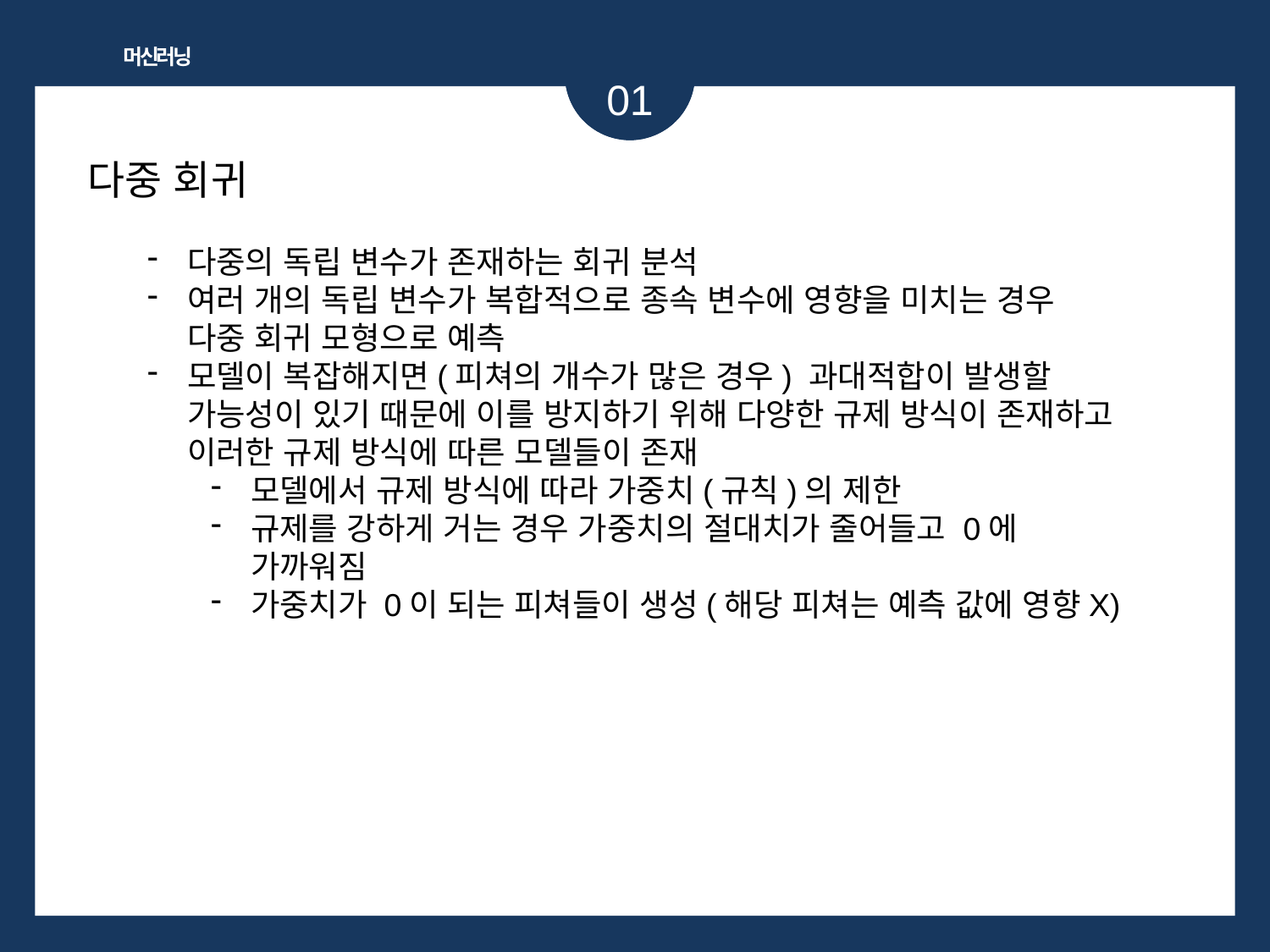

머신러닝
01
다중 회귀
다중의 독립 변수가 존재하는 회귀 분석
여러 개의 독립 변수가 복합적으로 종속 변수에 영향을 미치는 경우 다중 회귀 모형으로 예측
모델이 복잡해지면(피쳐의 개수가 많은 경우) 과대적합이 발생할 가능성이 있기 때문에 이를 방지하기 위해 다양한 규제 방식이 존재하고 이러한 규제 방식에 따른 모델들이 존재
모델에서 규제 방식에 따라 가중치(규칙)의 제한
규제를 강하게 거는 경우 가중치의 절대치가 줄어들고 0에 가까워짐
가중치가 0이 되는 피쳐들이 생성(해당 피쳐는 예측 값에 영향X)